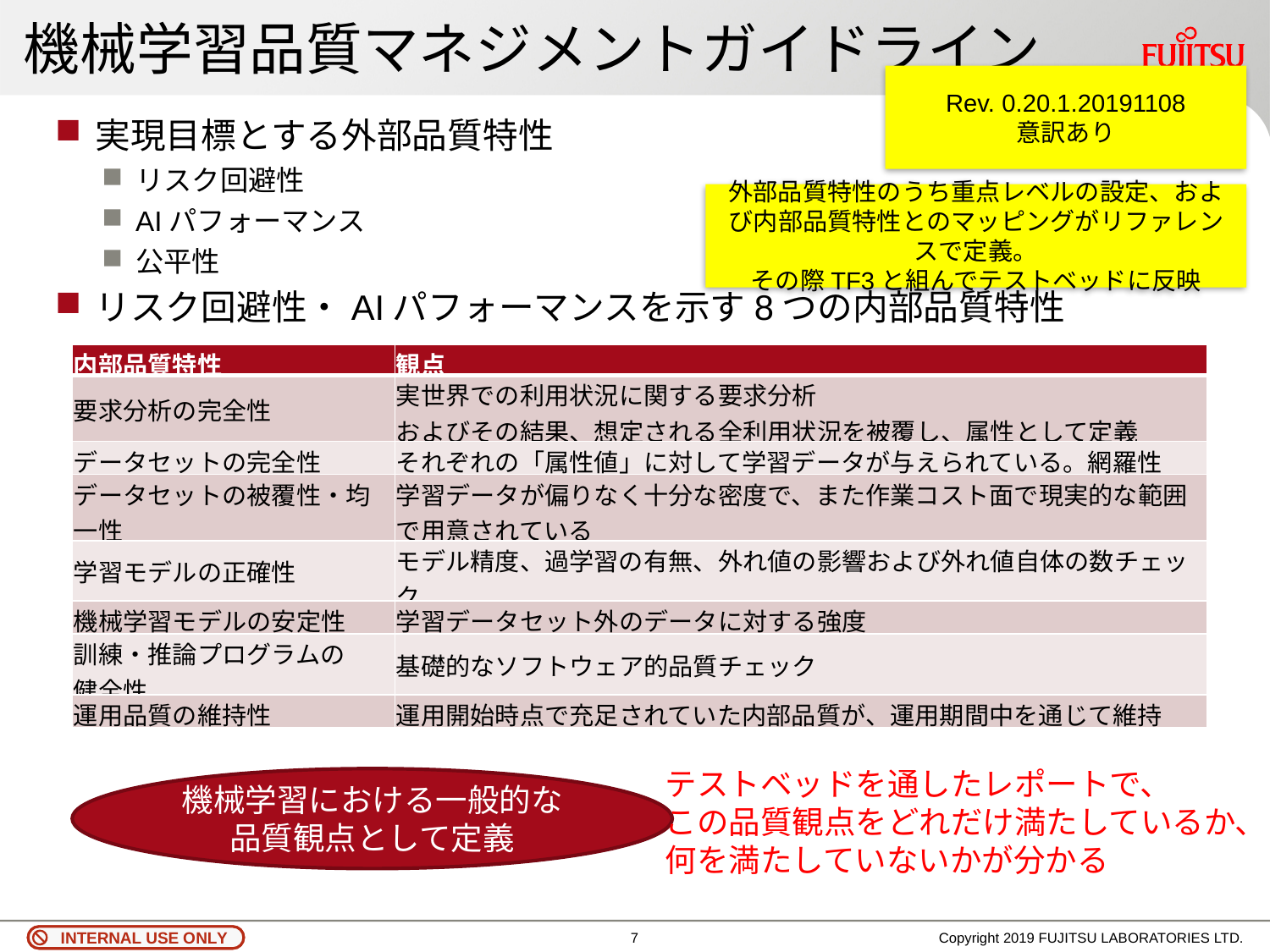

# 機械学習品質マネジメントガイドライン
Rev. 0.20.1.20191108
意訳あり
実現目標とする外部品質特性
リスク回避性
AIパフォーマンス
公平性
リスク回避性・AIパフォーマンスを示す8つの内部品質特性

外部品質特性のうち重点レベルの設定、および内部品質特性とのマッピングがリファレンスで定義。
その際TF3と組んでテストベッドに反映
| 内部品質特性 | 観点 |
| --- | --- |
| 要求分析の完全性 | 実世界での利用状況に関する要求分析 およびその結果、想定される全利用状況を被覆し、属性として定義 |
| データセットの完全性 | それぞれの「属性値」に対して学習データが与えられている。網羅性 |
| データセットの被覆性・均一性 | 学習データが偏りなく十分な密度で、また作業コスト面で現実的な範囲で用意されている |
| 学習モデルの正確性 | モデル精度、過学習の有無、外れ値の影響および外れ値自体の数チェック |
| 機械学習モデルの安定性 | 学習データセット外のデータに対する強度 |
| 訓練・推論プログラムの 健全性 | 基礎的なソフトウェア的品質チェック |
| 運用品質の維持性 | 運用開始時点で充足されていた内部品質が、運用期間中を通じて維持 |
テストベッドを通したレポートで、
この品質観点をどれだけ満たしているか、
何を満たしていないかが分かる
機械学習における一般的な
品質観点として定義
7
Copyright 2019 FUJITSU LABORATORIES LTD.